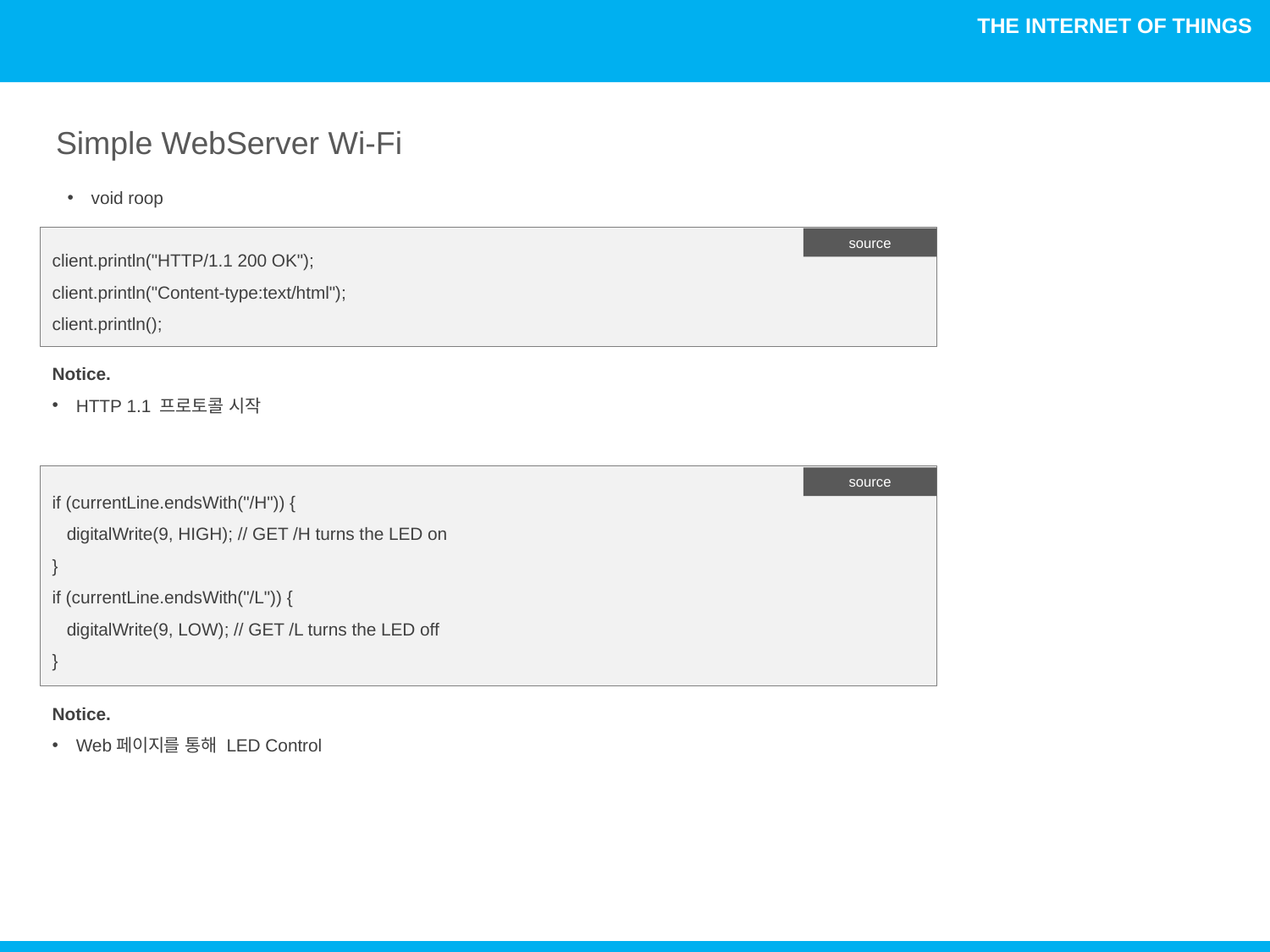

Simple WebServer Wi-Fi
void roop
client.println("HTTP/1.1 200 OK");
client.println("Content-type:text/html");
client.println();
source
Notice.
HTTP 1.1 프로토콜 시작
if (currentLine.endsWith("/H")) {
   digitalWrite(9, HIGH); // GET /H turns the LED on
}
if (currentLine.endsWith("/L")) {
   digitalWrite(9, LOW); // GET /L turns the LED off
}
source
Notice.
Web페이지를 통해 LED Control